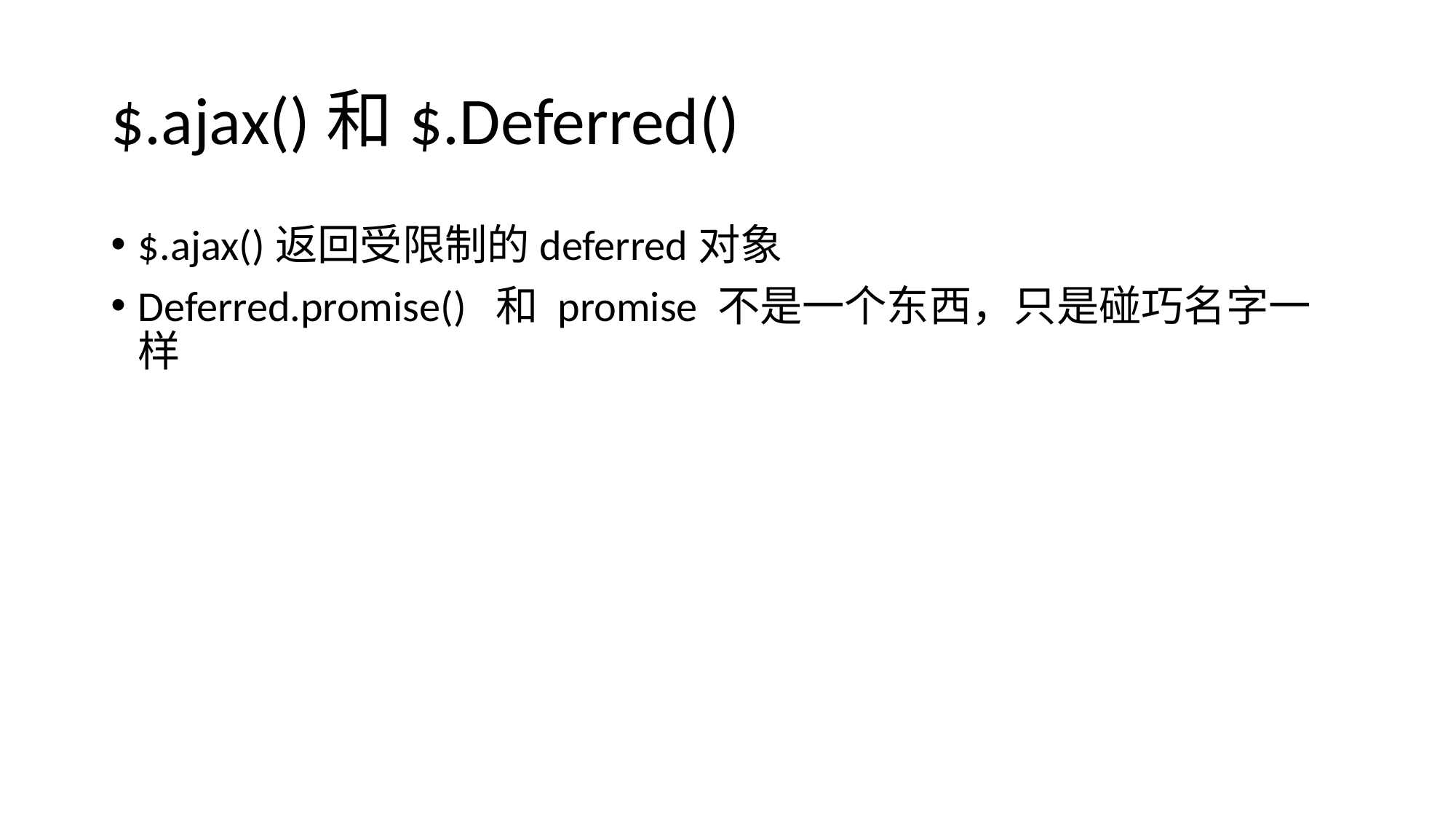

# $.ajax()和$.Deferred()
$.ajax()返回受限制的deferred对象
Deferred.promise()  和 promise 不是一个东西，只是碰巧名字一样